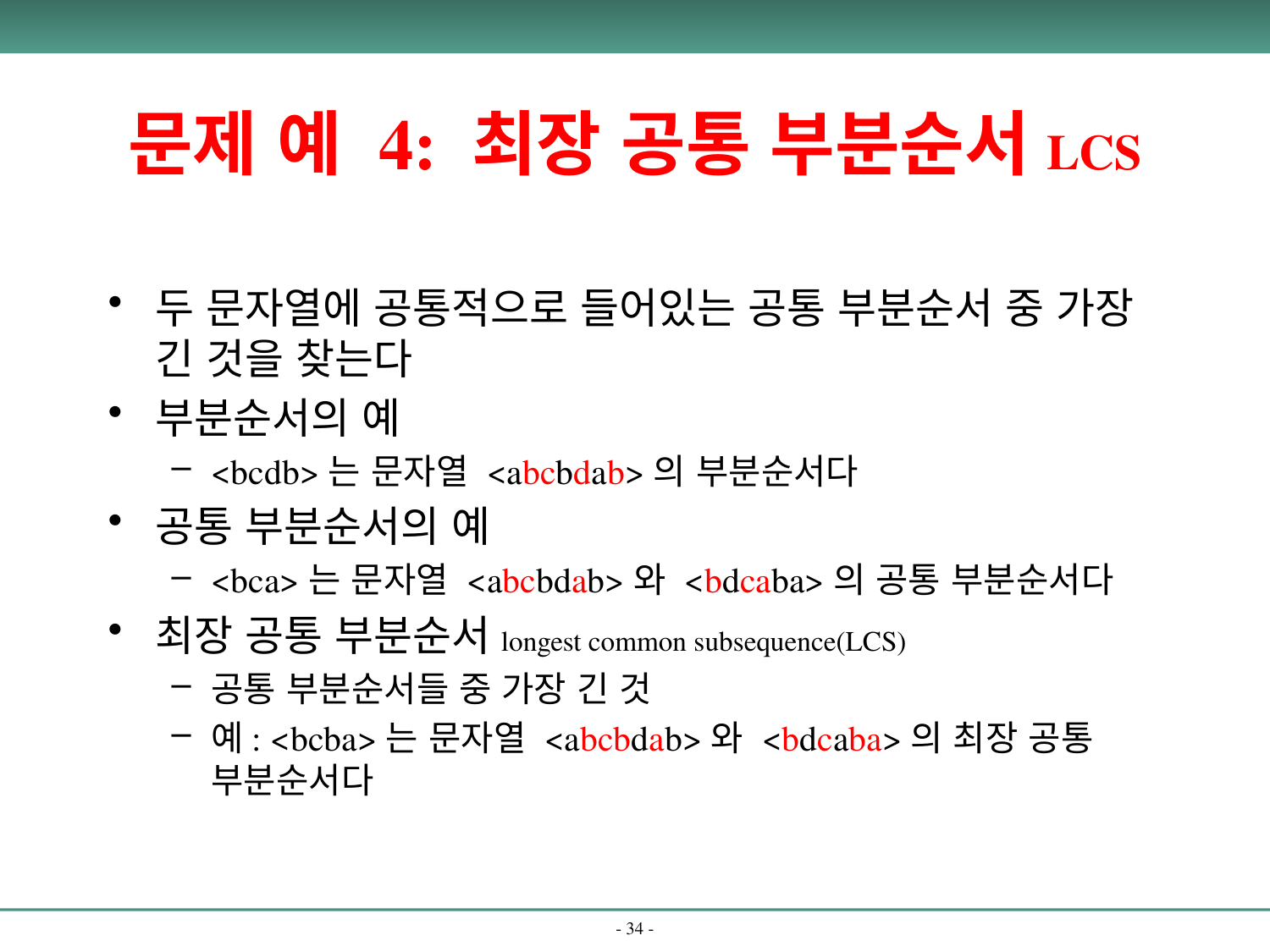

# 문제 예 4: 최장 공통 부분순서LCS
두 문자열에 공통적으로 들어있는 공통 부분순서 중 가장 긴 것을 찾는다
부분순서의 예
<bcdb>는 문자열 <abcbdab>의 부분순서다
공통 부분순서의 예
<bca>는 문자열 <abcbdab>와 <bdcaba>의 공통 부분순서다
최장 공통 부분순서longest common subsequence(LCS)
공통 부분순서들 중 가장 긴 것
예: <bcba>는 문자열 <abcbdab>와 <bdcaba>의 최장 공통 부분순서다